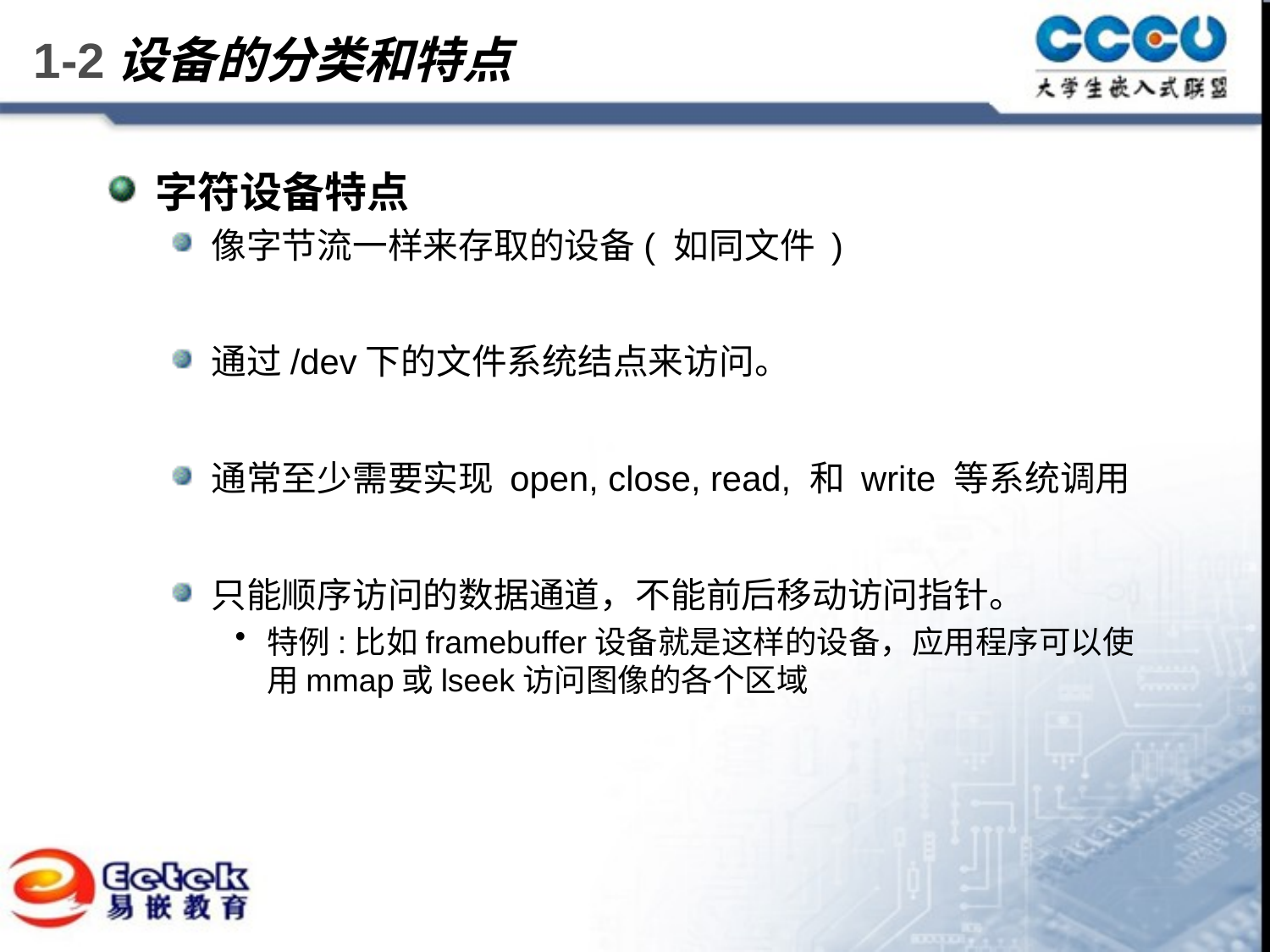

# 1-2设备的分类和特点
字符设备特点
像字节流一样来存取的设备( 如同文件 )

通过/dev下的文件系统结点来访问。

通常至少需要实现 open, close, read, 和 write 等系统调用

只能顺序访问的数据通道，不能前后移动访问指针。
特例:比如framebuffer设备就是这样的设备，应用程序可以使用mmap或lseek访问图像的各个区域